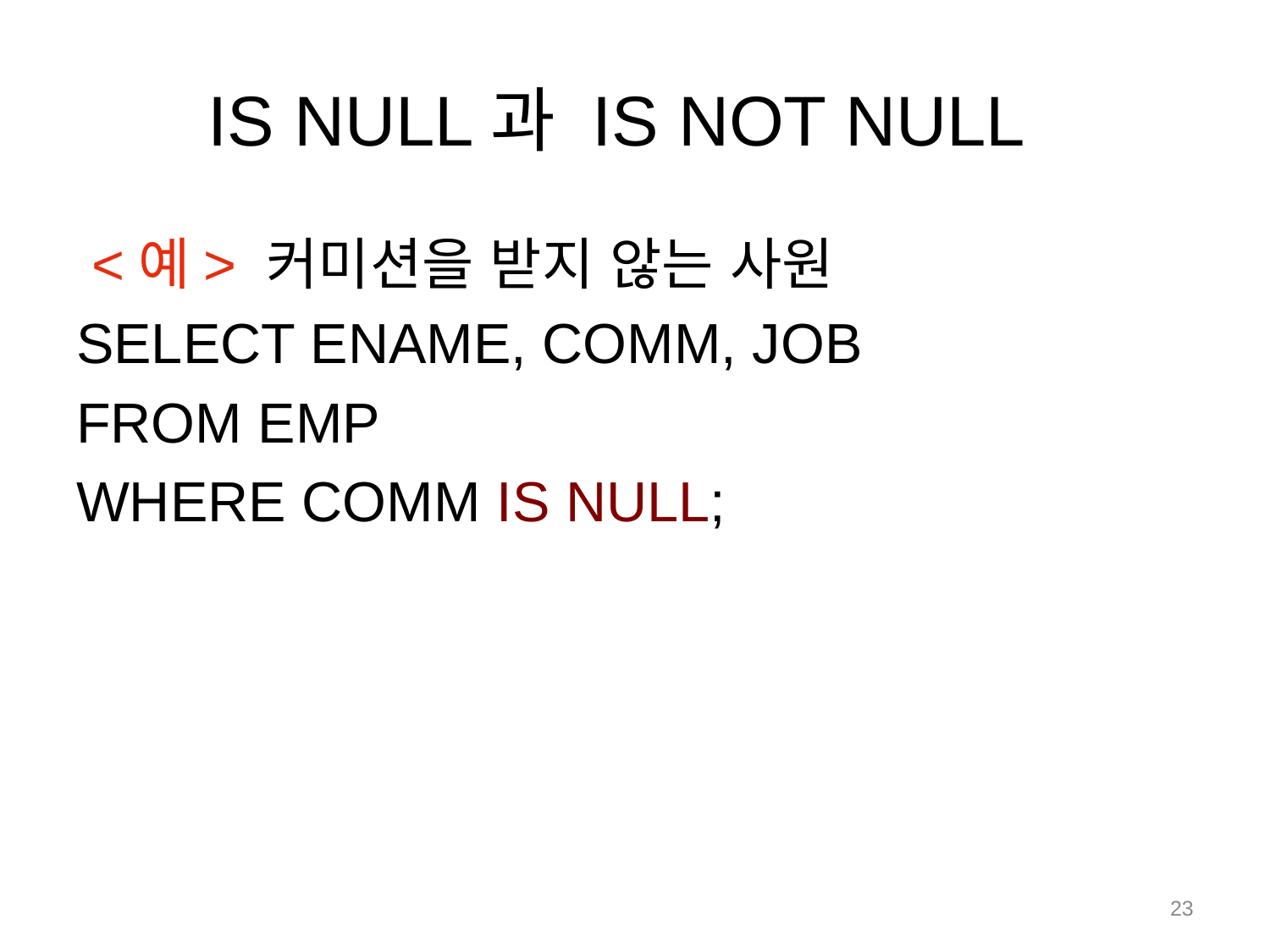

# IS NULL과 IS NOT NULL
 <예> 커미션을 받지 않는 사원
SELECT ENAME, COMM, JOB
FROM EMP
WHERE COMM IS NULL;

23